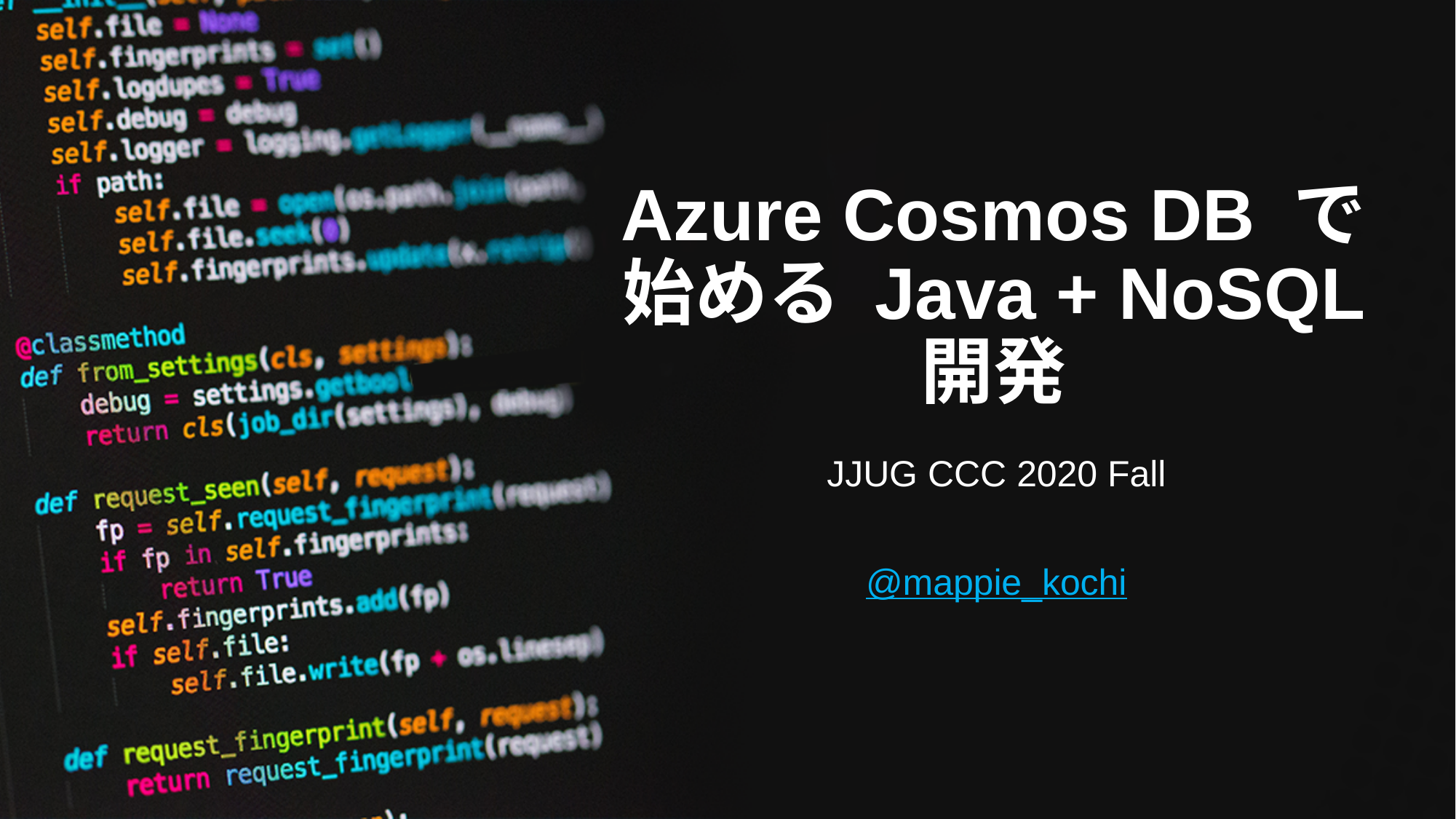

# Azure Cosmos DB で始める Java + NoSQL 開発
JJUG CCC 2020 Fall

@mappie_kochi